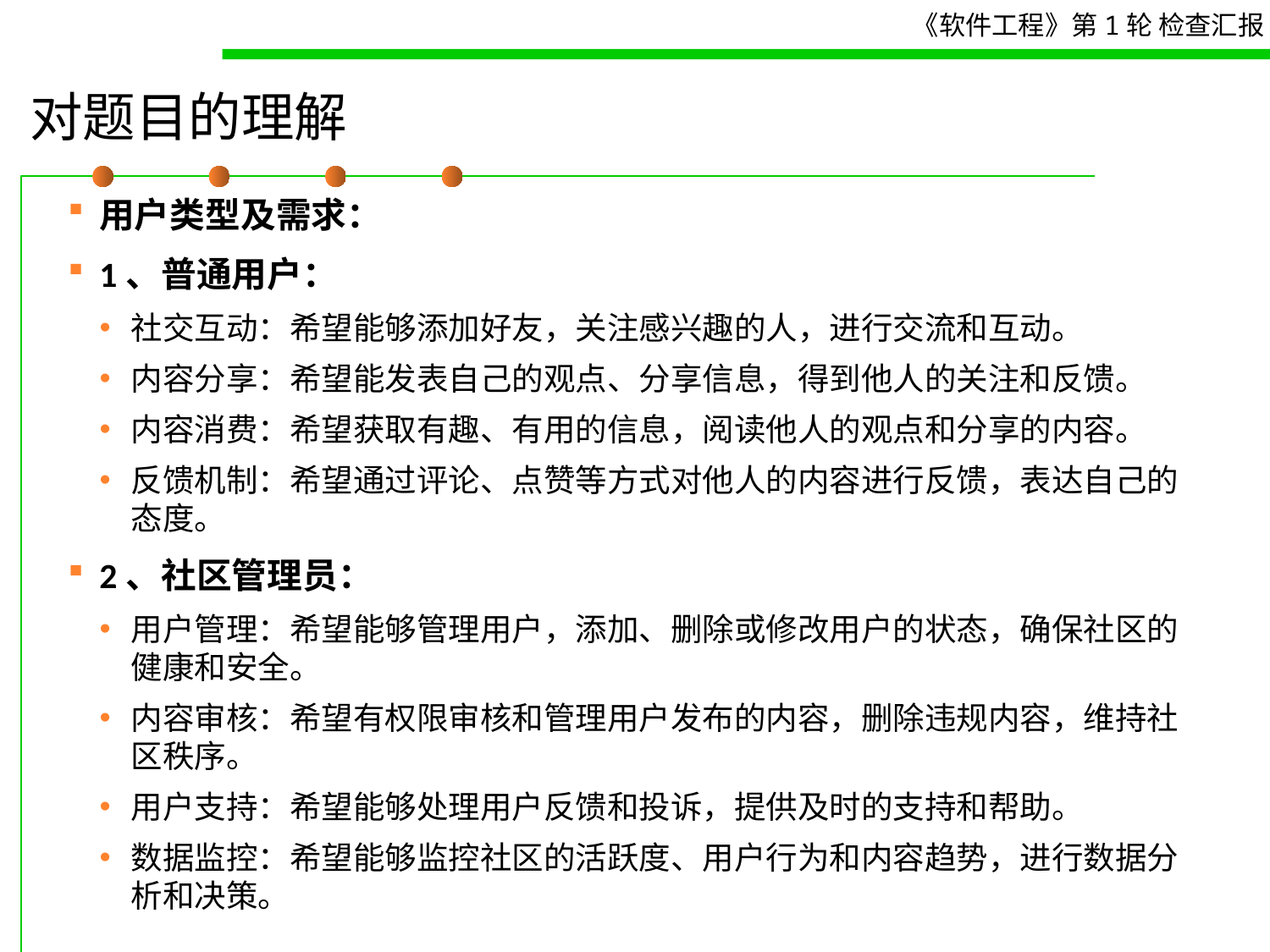

# 对题目的理解
用户类型及需求：
1、普通用户：
社交互动：希望能够添加好友，关注感兴趣的人，进行交流和互动。
内容分享：希望能发表自己的观点、分享信息，得到他人的关注和反馈。
内容消费：希望获取有趣、有用的信息，阅读他人的观点和分享的内容。
反馈机制：希望通过评论、点赞等方式对他人的内容进行反馈，表达自己的态度。
2、社区管理员：
用户管理：希望能够管理用户，添加、删除或修改用户的状态，确保社区的健康和安全。
内容审核：希望有权限审核和管理用户发布的内容，删除违规内容，维持社区秩序。
用户支持：希望能够处理用户反馈和投诉，提供及时的支持和帮助。
数据监控：希望能够监控社区的活跃度、用户行为和内容趋势，进行数据分析和决策。